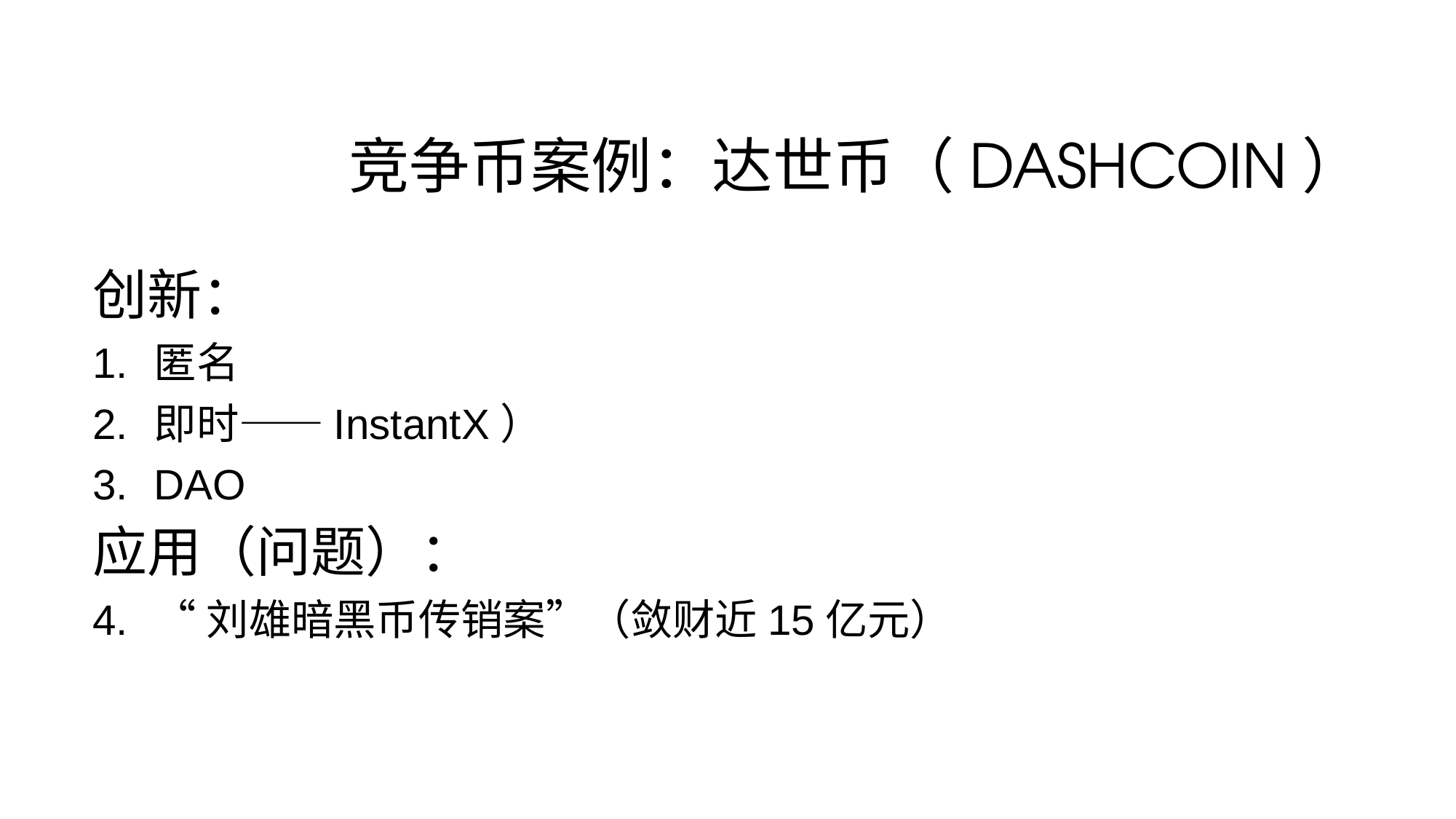

# 竞争币案例：达世币（Dashcoin）
创新：
匿名
即时——InstantX）
DAO
应用（问题）：
“刘雄暗黑币传销案”（敛财近15亿元）